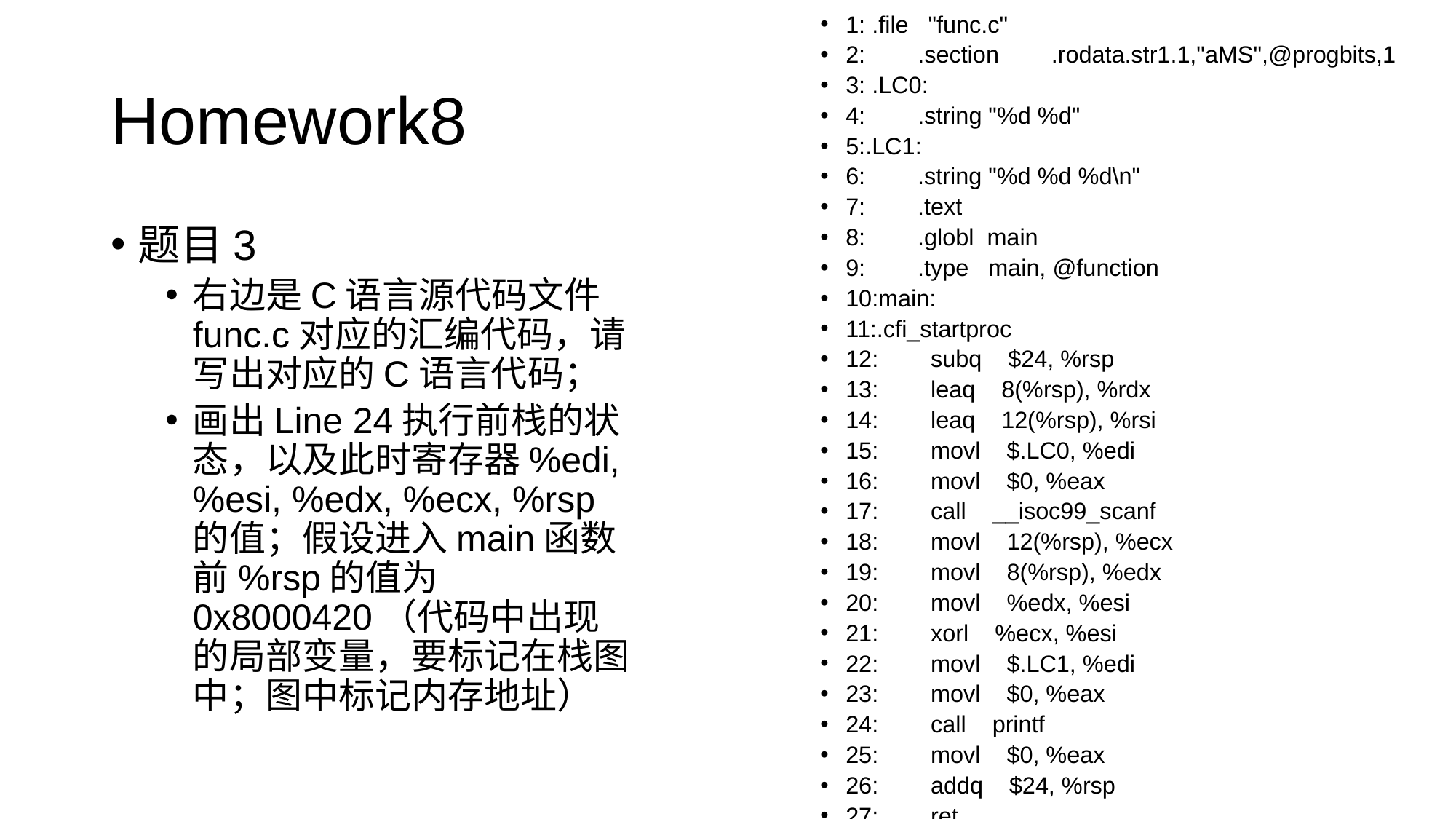

1: .file   "func.c"
2:        .section        .rodata.str1.1,"aMS",@progbits,1
3: .LC0:
4:        .string "%d %d"
5:.LC1:
6:        .string "%d %d %d\n"
7:        .text
8:        .globl  main
9:        .type   main, @function
10:main:
11:.cfi_startproc
12:        subq    $24, %rsp
13:        leaq    8(%rsp), %rdx
14:        leaq    12(%rsp), %rsi
15:        movl    $.LC0, %edi
16:        movl    $0, %eax
17:        call    __isoc99_scanf
18:        movl    12(%rsp), %ecx
19:        movl    8(%rsp), %edx
20:        movl    %edx, %esi
21:        xorl    %ecx, %esi
22:        movl    $.LC1, %edi
23:        movl    $0, %eax
24:        call    printf
25:        movl    $0, %eax
26:        addq    $24, %rsp
27:        ret
# Homework8
题目3
右边是C语言源代码文件func.c对应的汇编代码，请写出对应的C语言代码；
画出Line 24执行前栈的状态，以及此时寄存器%edi, %esi, %edx, %ecx, %rsp的值；假设进入main函数前%rsp的值为0x8000420（代码中出现的局部变量，要标记在栈图中；图中标记内存地址）